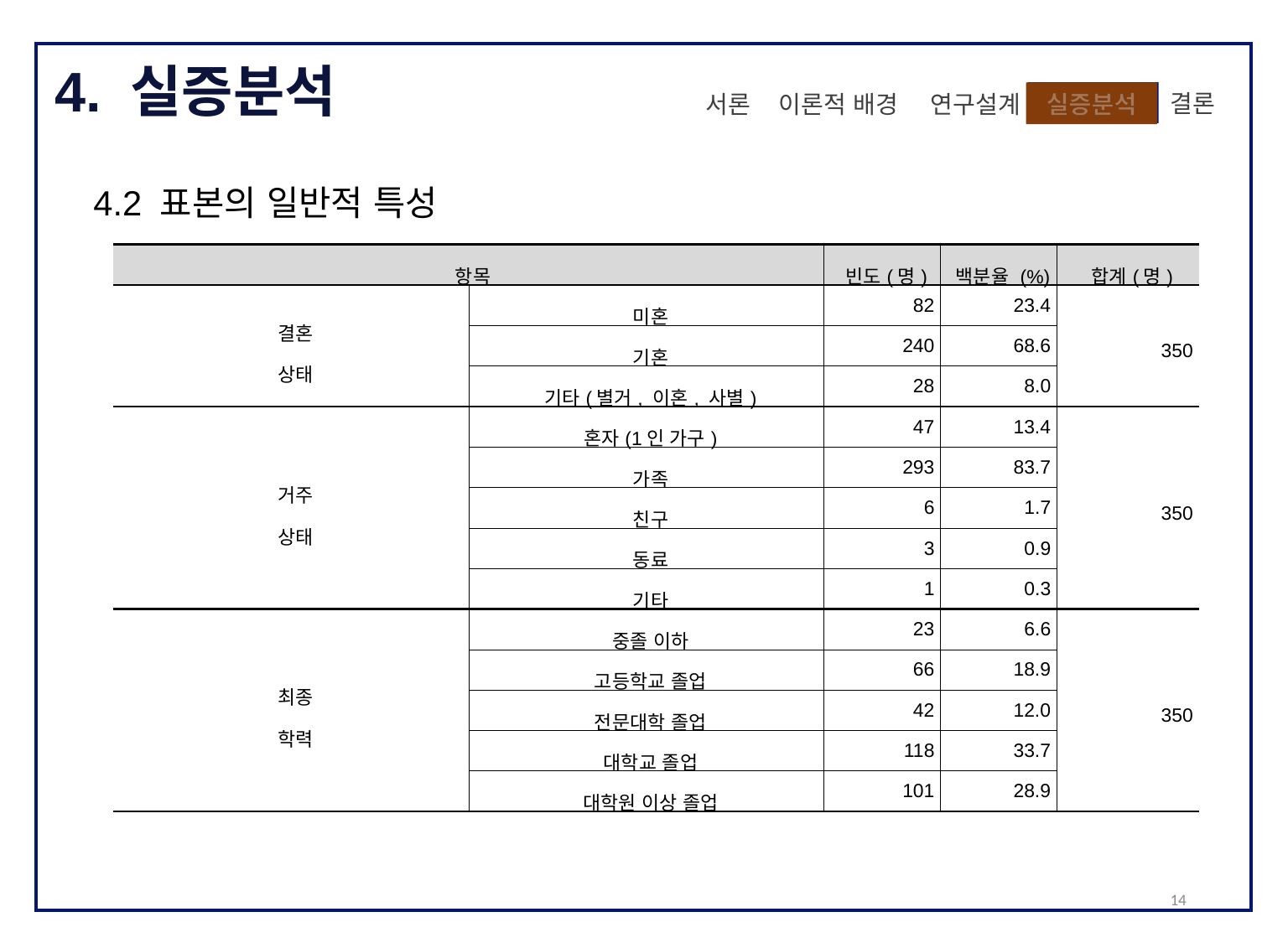

4. 실증분석

 결론
이론적 배경
실증분석
 연구설계
서론
4.2 표본의 일반적 특성
| 항목 |  | 빈도(명) | 백분율 (%) | 합계(명) |
| --- | --- | --- | --- | --- |
| 결혼 상태 | 미혼 | 82 | 23.4 | 350 |
|  | 기혼 | 240 | 68.6 |  |
|  | 기타(별거, 이혼, 사별) | 28 | 8.0 |  |
| 거주 상태 | 혼자(1인 가구) | 47 | 13.4 | 350 |
|  | 가족 | 293 | 83.7 |  |
|  | 친구 | 6 | 1.7 |  |
|  | 동료 | 3 | 0.9 |  |
|  | 기타 | 1 | 0.3 |  |
| 최종 학력 | 중졸 이하 | 23 | 6.6 | 350 |
|  | 고등학교 졸업 | 66 | 18.9 |  |
|  | 전문대학 졸업 | 42 | 12.0 |  |
|  | 대학교 졸업 | 118 | 33.7 |  |
|  | 대학원 이상 졸업 | 101 | 28.9 |  |
14